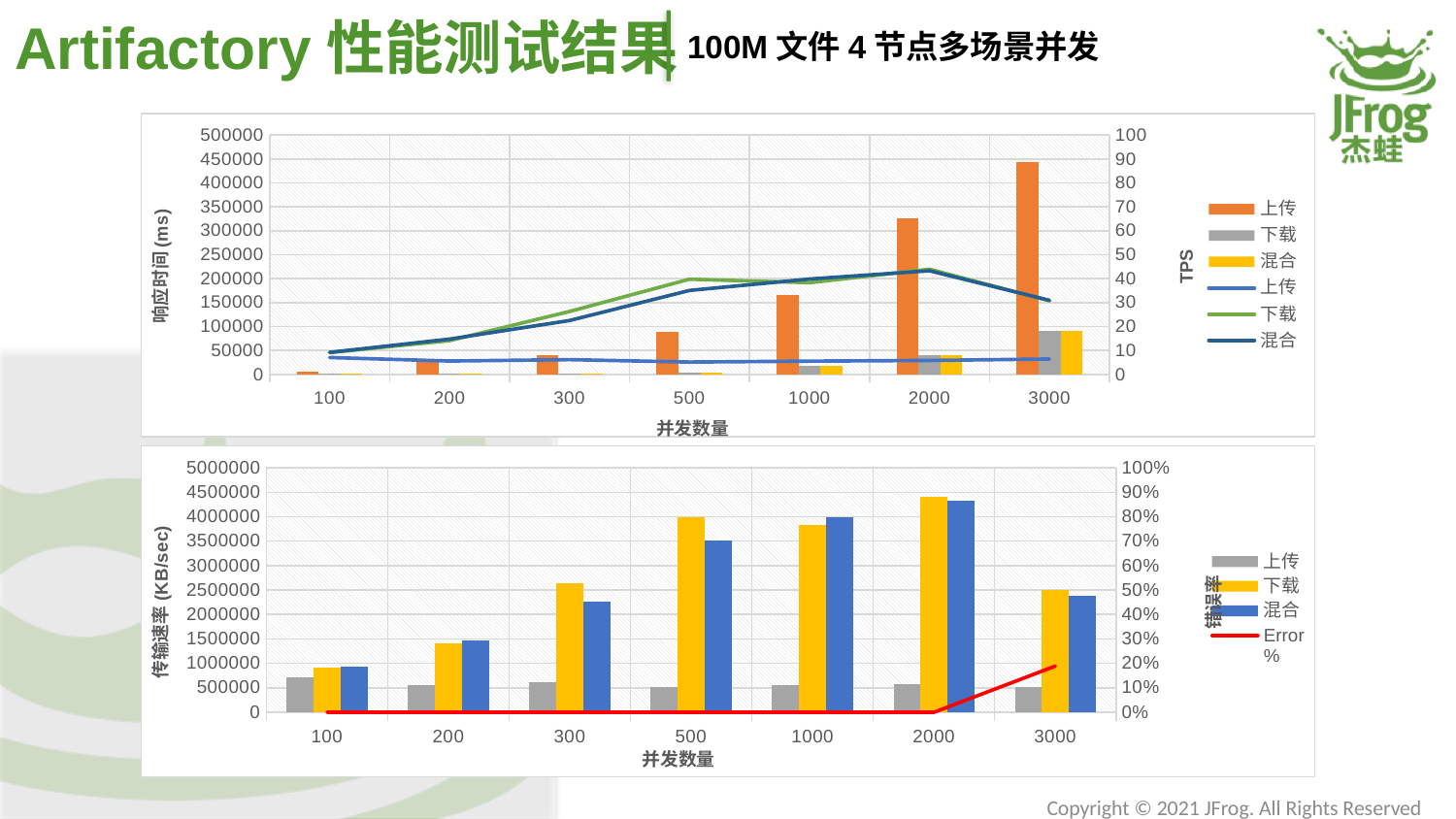

# Artifactory性能测试结果

100M文件4节点多场景并发

### Chart

| Category | 上传 | 下载 | 混合 | 上传 | 下载 | 混合 |
|---|---|---|---|---|---|---|
| 100 | 5154.3 | 2327.0 | 2063.2 | 7.06 | 9.12 | 9.23 |
| 200 | 27985.9 | 2496.55 | 1899.4 | 5.6 | 14.11 | 14.77 |
| 300 | 40772.15 | 1856.7 | 1948.45 | 6.17 | 26.3 | 22.54 |
| 500 | 88094.3 | 3991.35 | 4150.75 | 5.17 | 39.79 | 35.11 |
| 1000 | 166509.7 | 17004.85 | 18454.9 | 5.56 | 38.34 | 39.85 |
| 2000 | 326057.0 | 39443.2 | 40681.7 | 5.84 | 43.94 | 43.31 |
| 3000 | 443792.7 | 90771.65 | 91722.08 | 6.43 | 30.75 | 30.96 |

### Chart

| Category | 上传 | 下载 | 混合 | Error % |
|---|---|---|---|---|
| 100 | 706505.32 | 912132.75 | 922996.29 | 0.0 |
| 200 | 560284.76 | 1411391.98 | 1477276.94 | 0.0 |
| 300 | 617305.45 | 2630160.49 | 2253981.0 | 0.0 |
| 500 | 516673.02 | 3980351.63 | 3512171.71 | 0.0 |
| 1000 | 556245.86 | 3835879.18 | 3986756.9699999997 | 0.0 |
| 2000 | 584656.72 | 4398411.07 | 4335093.99 | 0.0 |
| 3000 | 522406.21 | 2496370.71 | 2390450.0 | 0.189 |
Copyright © 2021 JFrog. All Rights Reserved